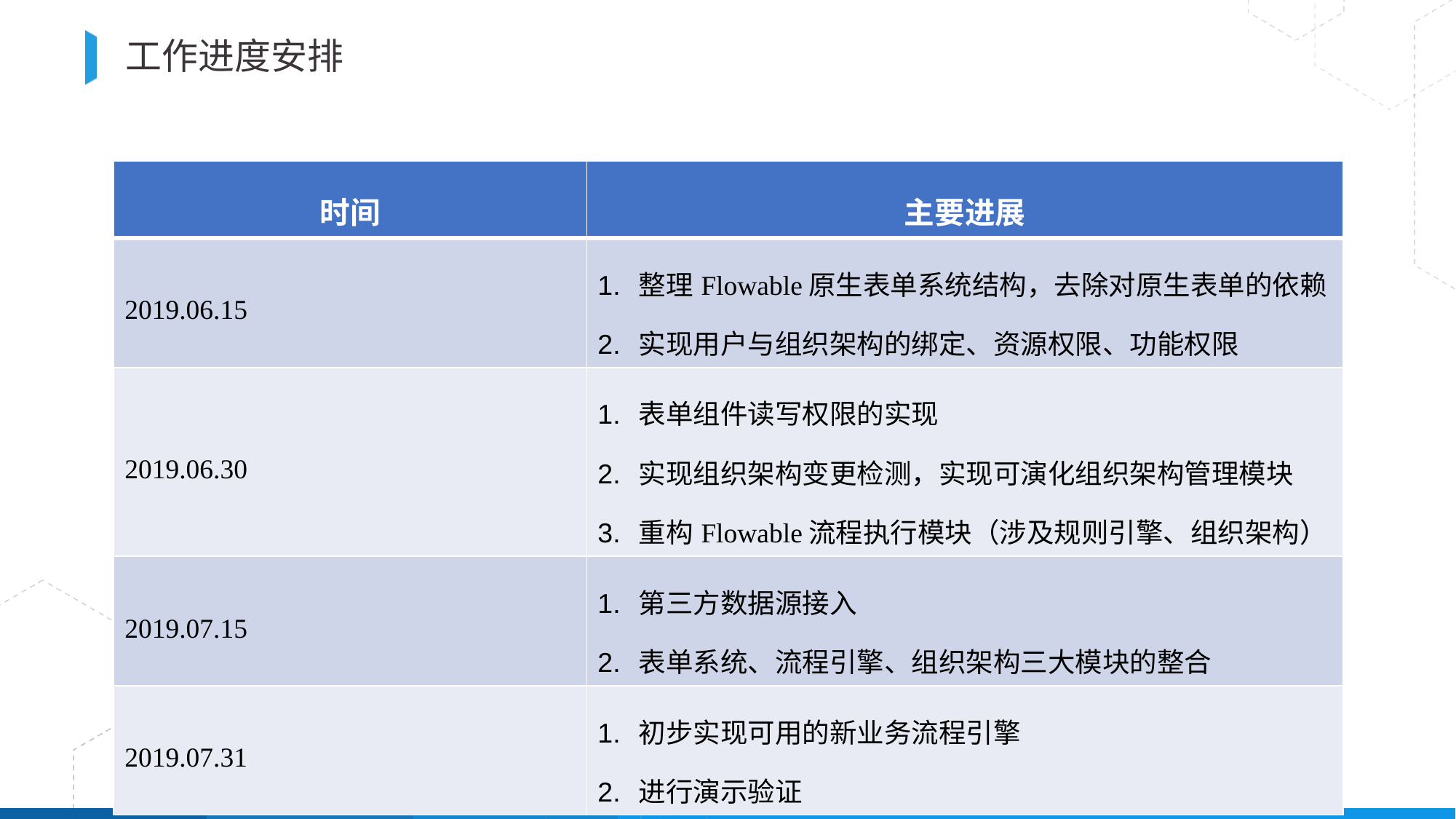

# 工作进度安排
| 时间 | 主要进展 |
| --- | --- |
| 2019.06.15 | 整理Flowable原生表单系统结构，去除对原生表单的依赖 实现用户与组织架构的绑定、资源权限、功能权限 |
| 2019.06.30 | 表单组件读写权限的实现 实现组织架构变更检测，实现可演化组织架构管理模块 重构Flowable流程执行模块（涉及规则引擎、组织架构） |
| 2019.07.15 | 第三方数据源接入 表单系统、流程引擎、组织架构三大模块的整合 |
| 2019.07.31 | 初步实现可用的新业务流程引擎 进行演示验证 |